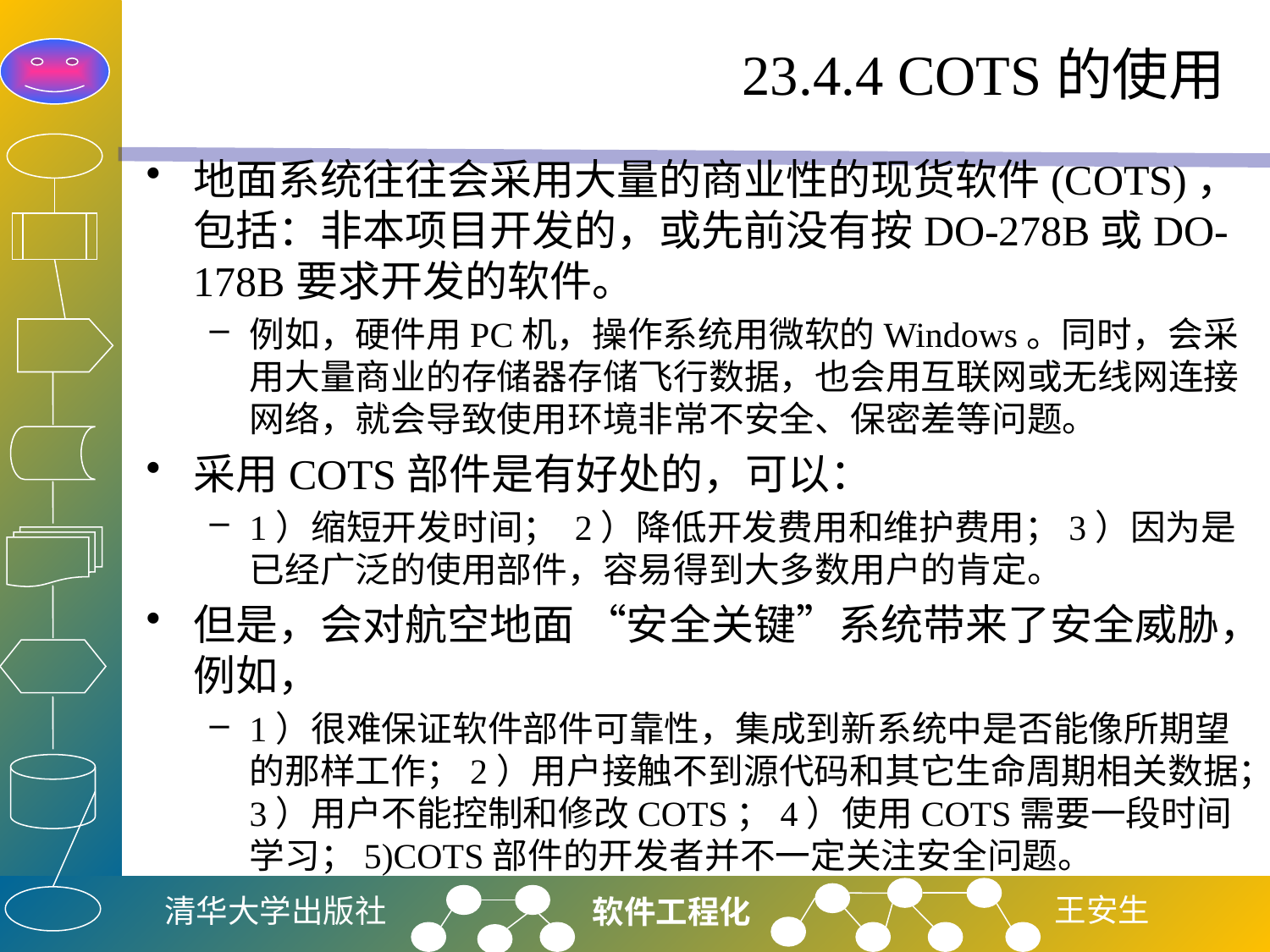

# 23.4.4 COTS的使用
地面系统往往会采用大量的商业性的现货软件(COTS)，包括：非本项目开发的，或先前没有按DO-278B或DO-178B要求开发的软件。
例如，硬件用PC机，操作系统用微软的Windows。同时，会采用大量商业的存储器存储飞行数据，也会用互联网或无线网连接网络，就会导致使用环境非常不安全、保密差等问题。
采用COTS部件是有好处的，可以：
1）缩短开发时间； 2）降低开发费用和维护费用；3）因为是已经广泛的使用部件，容易得到大多数用户的肯定。
但是，会对航空地面 “安全关键”系统带来了安全威胁，例如，
1）很难保证软件部件可靠性，集成到新系统中是否能像所期望的那样工作；2）用户接触不到源代码和其它生命周期相关数据；3）用户不能控制和修改COTS；4）使用COTS需要一段时间学习；5)COTS部件的开发者并不一定关注安全问题。